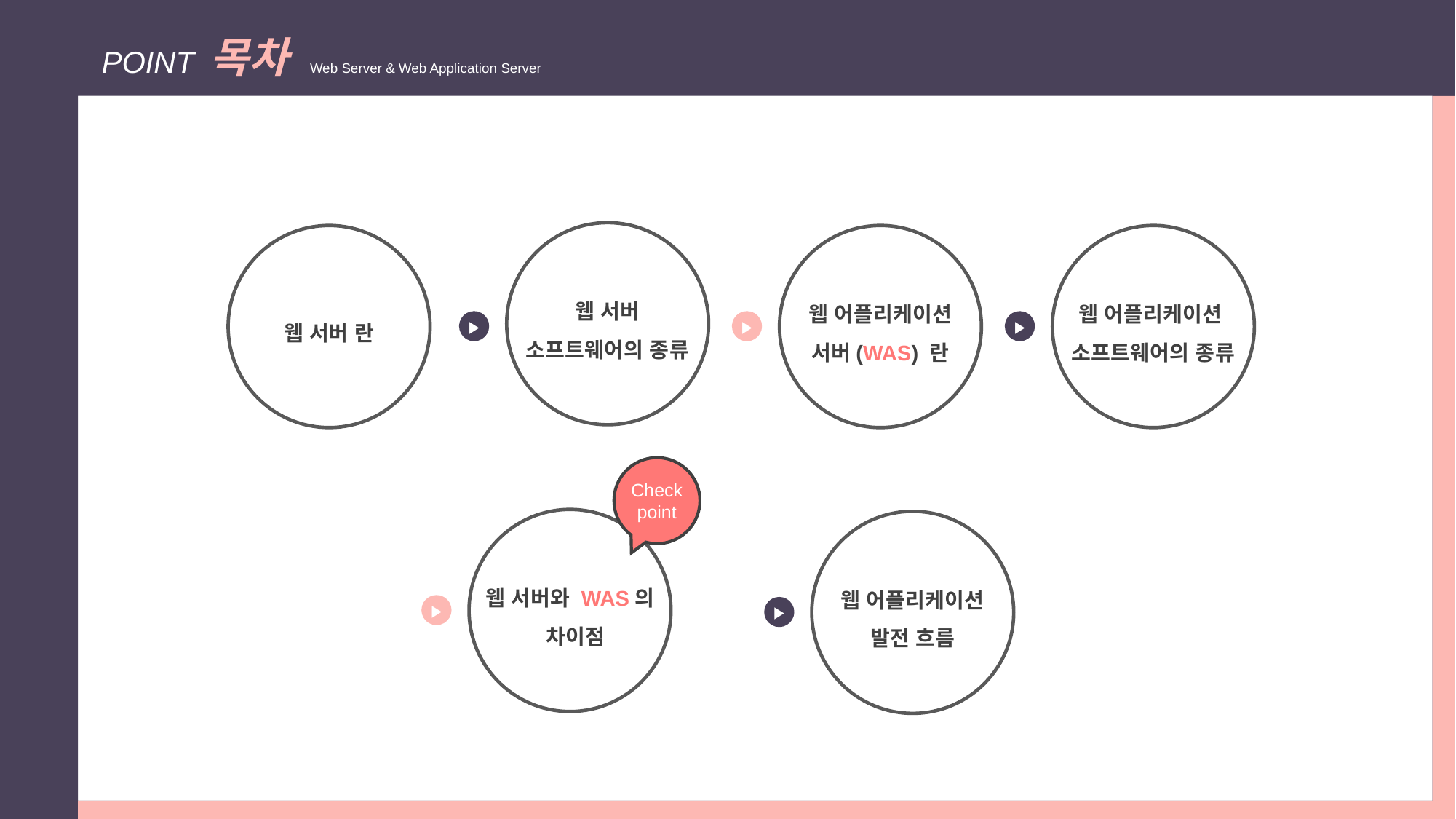

POINT 목차 Web Server & Web Application Server

웹 서버
소프트웨어의 종류
웹 어플리케이션
소프트웨어의 종류
웹 서버 란
웹 어플리케이션
서버(WAS) 란
▶
▶
▶
Check
point
웹 서버와 WAS의
 차이점
웹 어플리케이션
발전 흐름
▶
▶